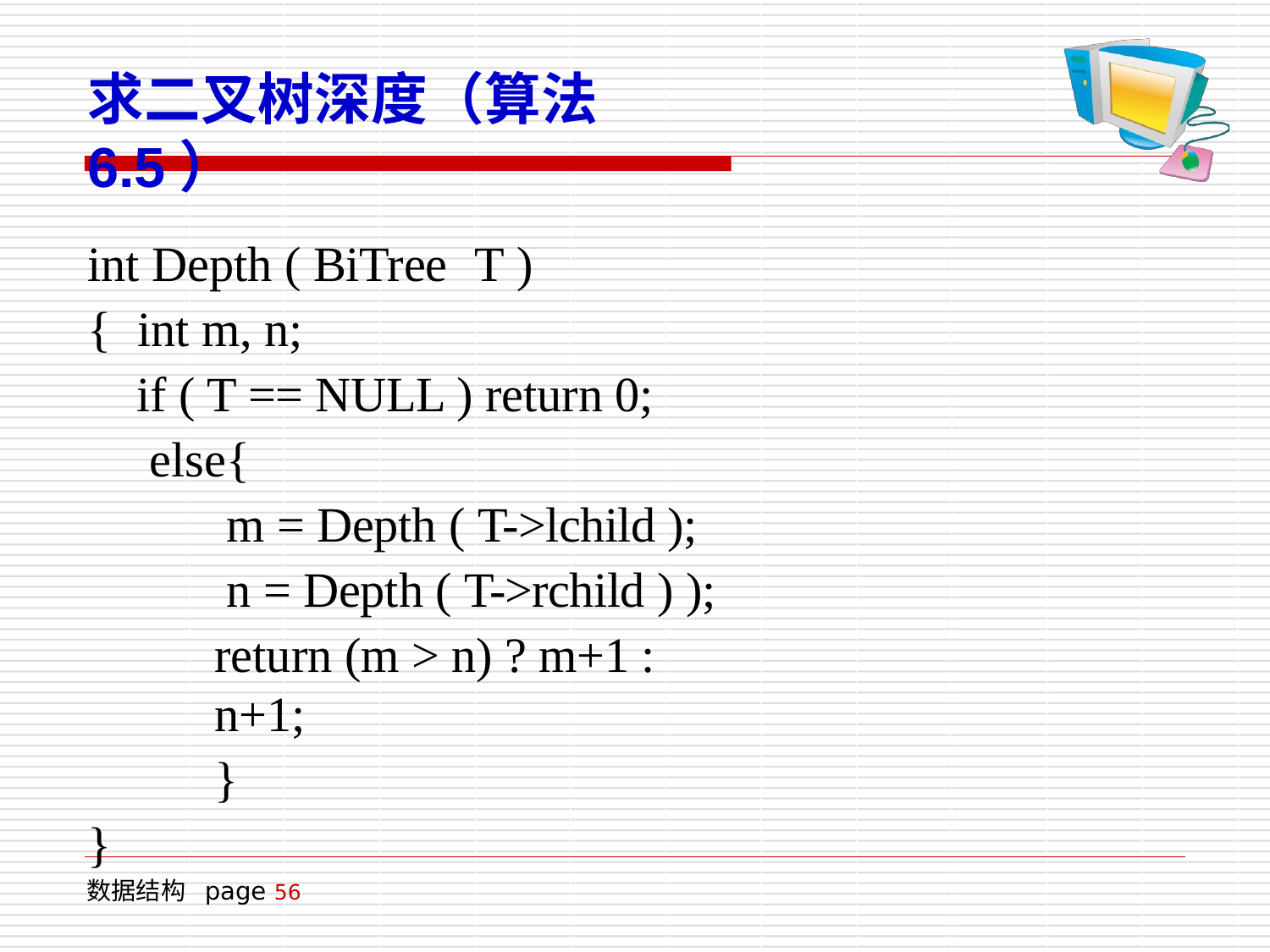

# 求二叉树深度（算法6.5）

int Depth ( BiTree	T )
{	int m, n;
if ( T == NULL ) return 0;  else{
m = Depth ( T->lchild );  n = Depth ( T->rchild ) );
return (m > n) ? m+1 : n+1;
}
}

数据结构 page 56